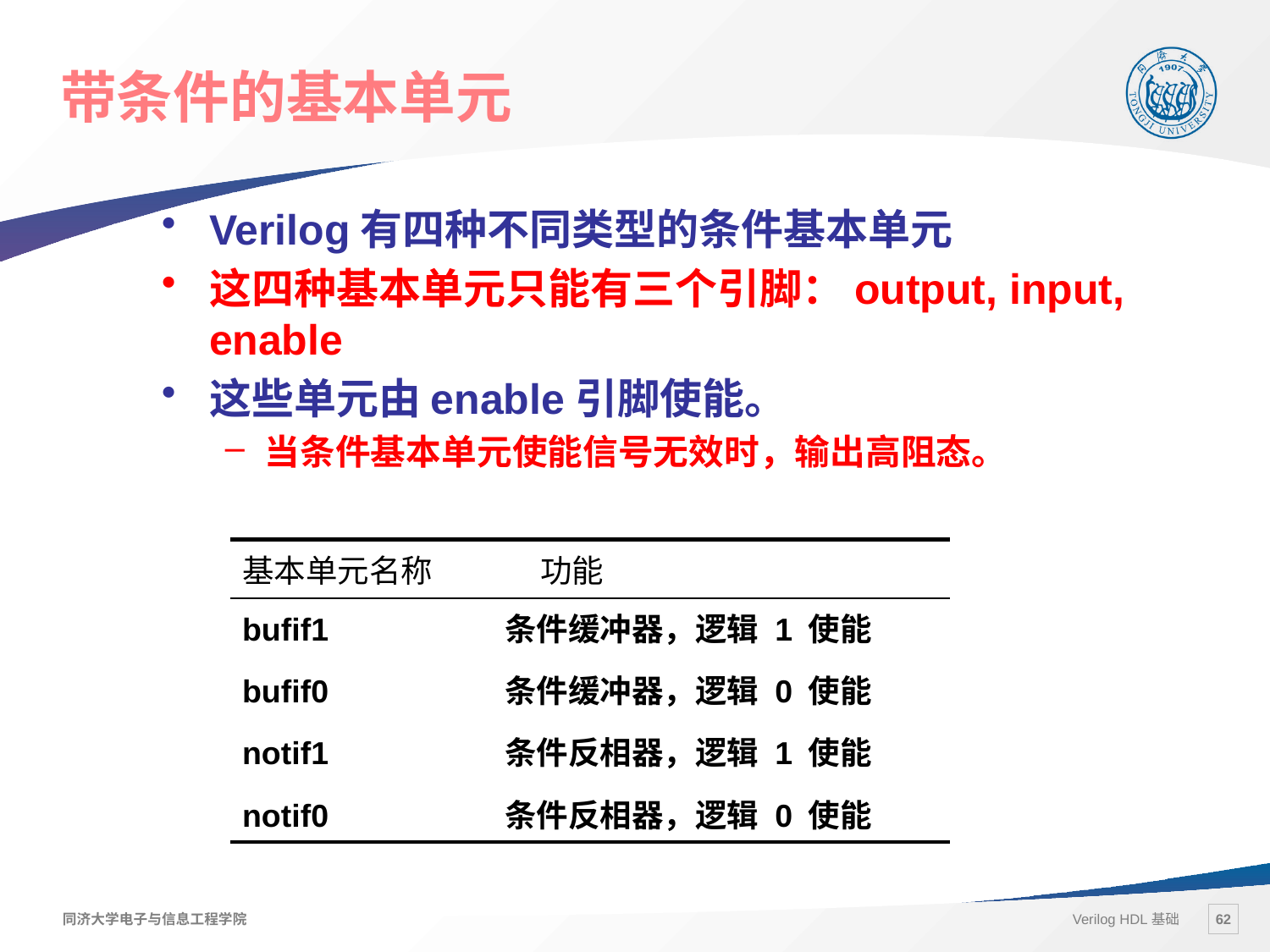

# 带条件的基本单元
Verilog有四种不同类型的条件基本单元
这四种基本单元只能有三个引脚：output, input, enable
这些单元由enable引脚使能。
当条件基本单元使能信号无效时，输出高阻态。
| 基本单元名称 功能 |
| --- |
| bufif1 条件缓冲器，逻辑 1 使能 bufif0 条件缓冲器，逻辑 0 使能 notif1 条件反相器，逻辑 1 使能 notif0 条件反相器，逻辑 0 使能 |